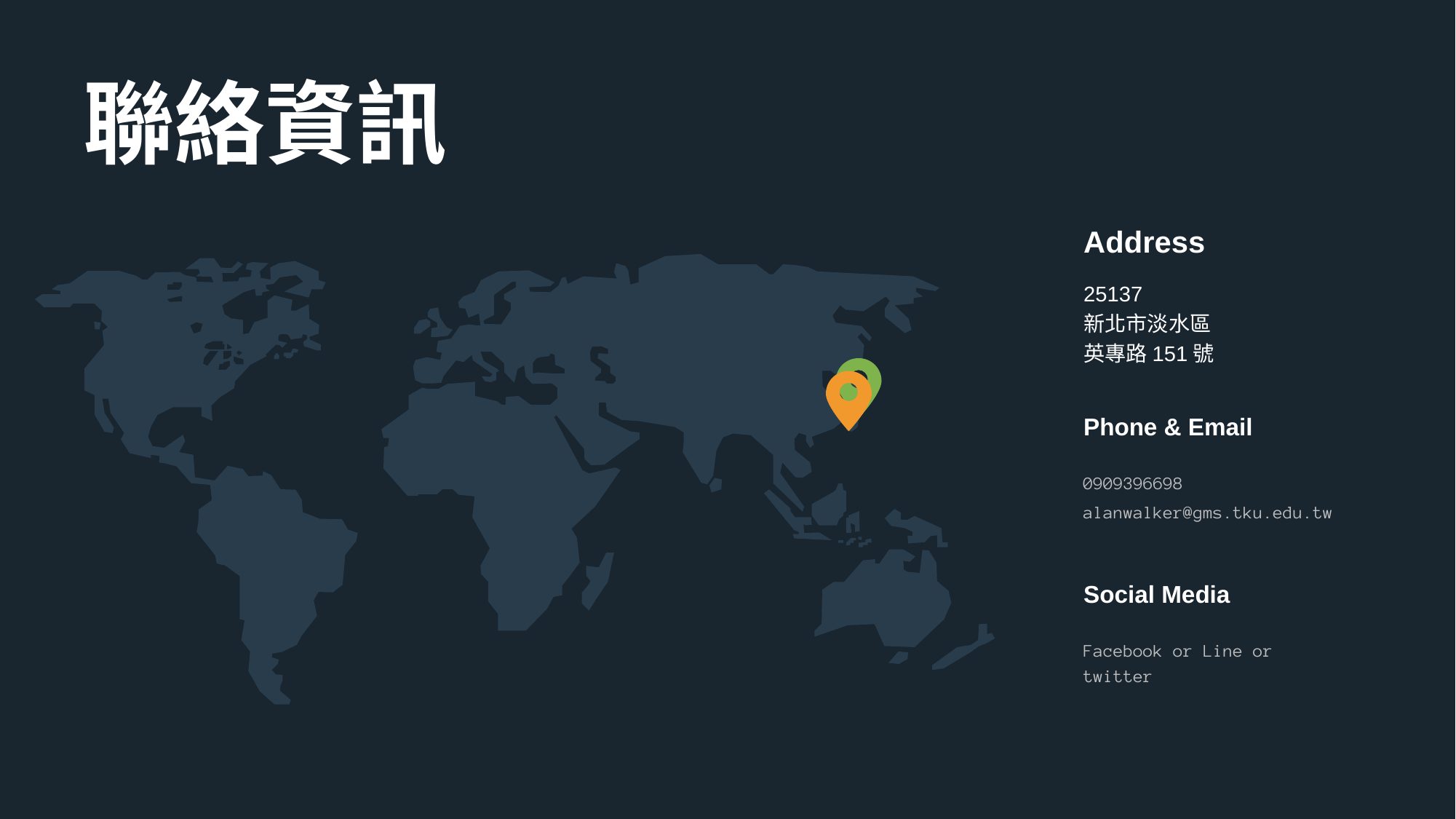

# 聯絡資訊
Address

25137
新北市淡水區
英專路151號

Phone & Email

0909396698
alanwalker@gms.tku.edu.tw

Social Media

Facebook or Line or twitter